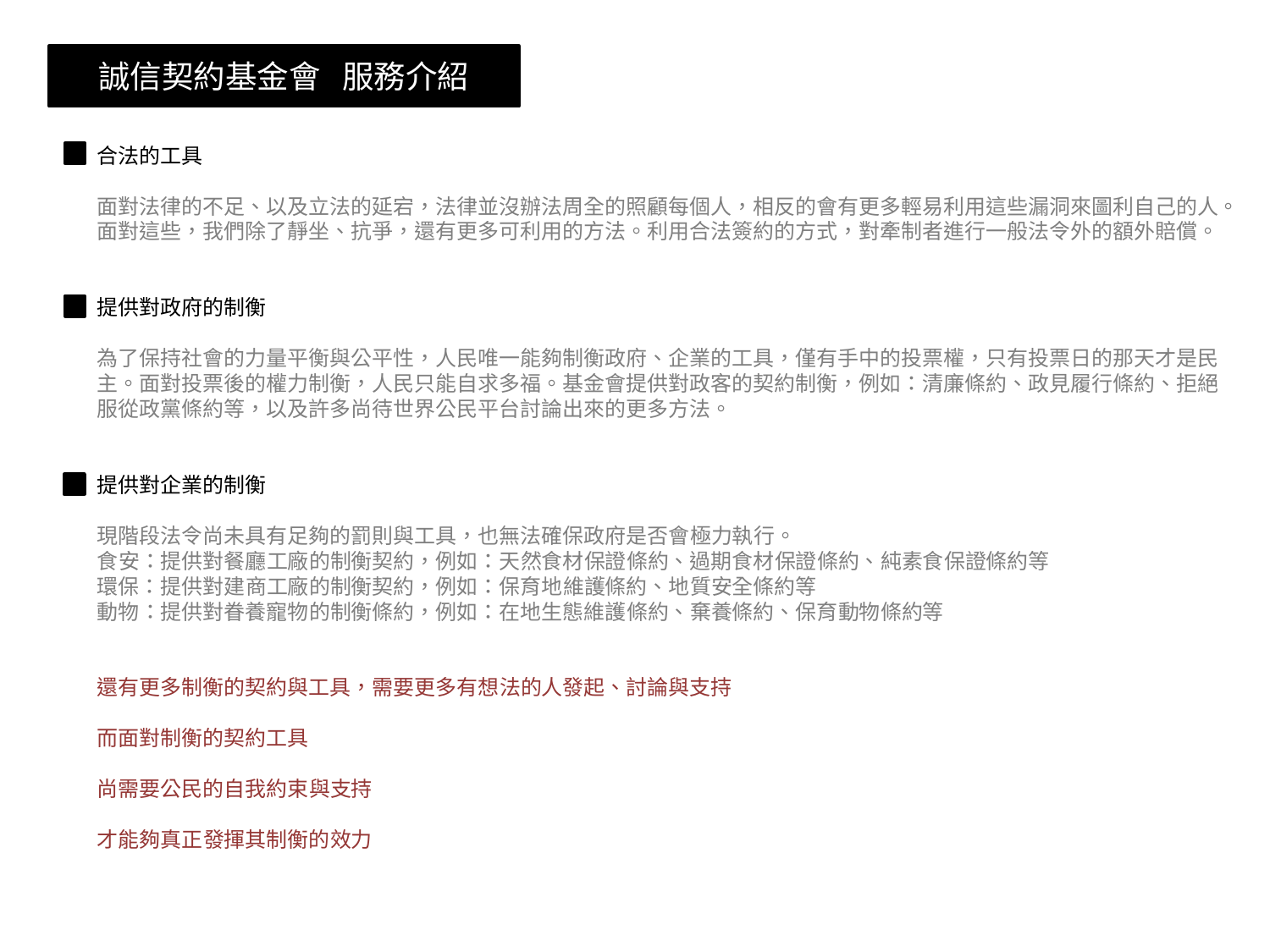

誠信契約基金會   服務介紹
合法的工具

面對法律的不足、以及立法的延宕，法律並沒辦法周全的照顧每個人，相反的會有更多輕易利用這些漏洞來圖利自己的人。
面對這些，我們除了靜坐、抗爭，還有更多可利用的方法。利用合法簽約的方式，對牽制者進行一般法令外的額外賠償。

提供對政府的制衡

為了保持社會的力量平衡與公平性，人民唯一能夠制衡政府、企業的工具，僅有手中的投票權，只有投票日的那天才是民主。面對投票後的權力制衡，人民只能自求多福。基金會提供對政客的契約制衡，例如：清廉條約、政見履行條約、拒絕服從政黨條約等，以及許多尚待世界公民平台討論出來的更多方法。

提供對企業的制衡

現階段法令尚未具有足夠的罰則與工具，也無法確保政府是否會極力執行。
食安：提供對餐廳工廠的制衡契約，例如：天然食材保證條約、過期食材保證條約、純素食保證條約等
環保：提供對建商工廠的制衡契約，例如：保育地維護條約、地質安全條約等
動物：提供對眷養寵物的制衡條約，例如：在地生態維護條約、棄養條約、保育動物條約等

還有更多制衡的契約與工具，需要更多有想法的人發起、討論與支持

而面對制衡的契約工具

尚需要公民的自我約束與支持

才能夠真正發揮其制衡的效力